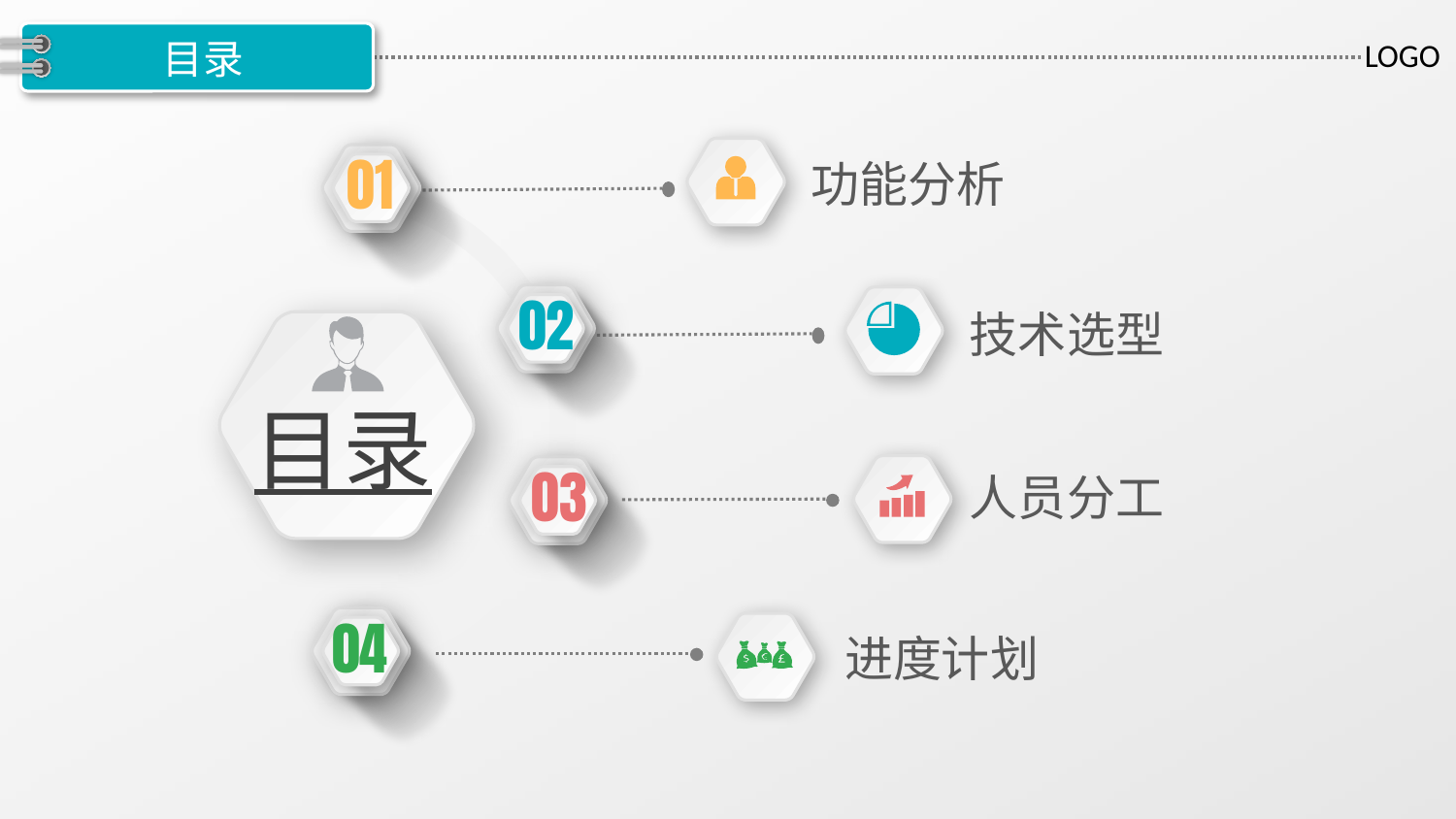

目录

01
功能分析

02

技术选型

目录

03

人员分工

04

进度计划